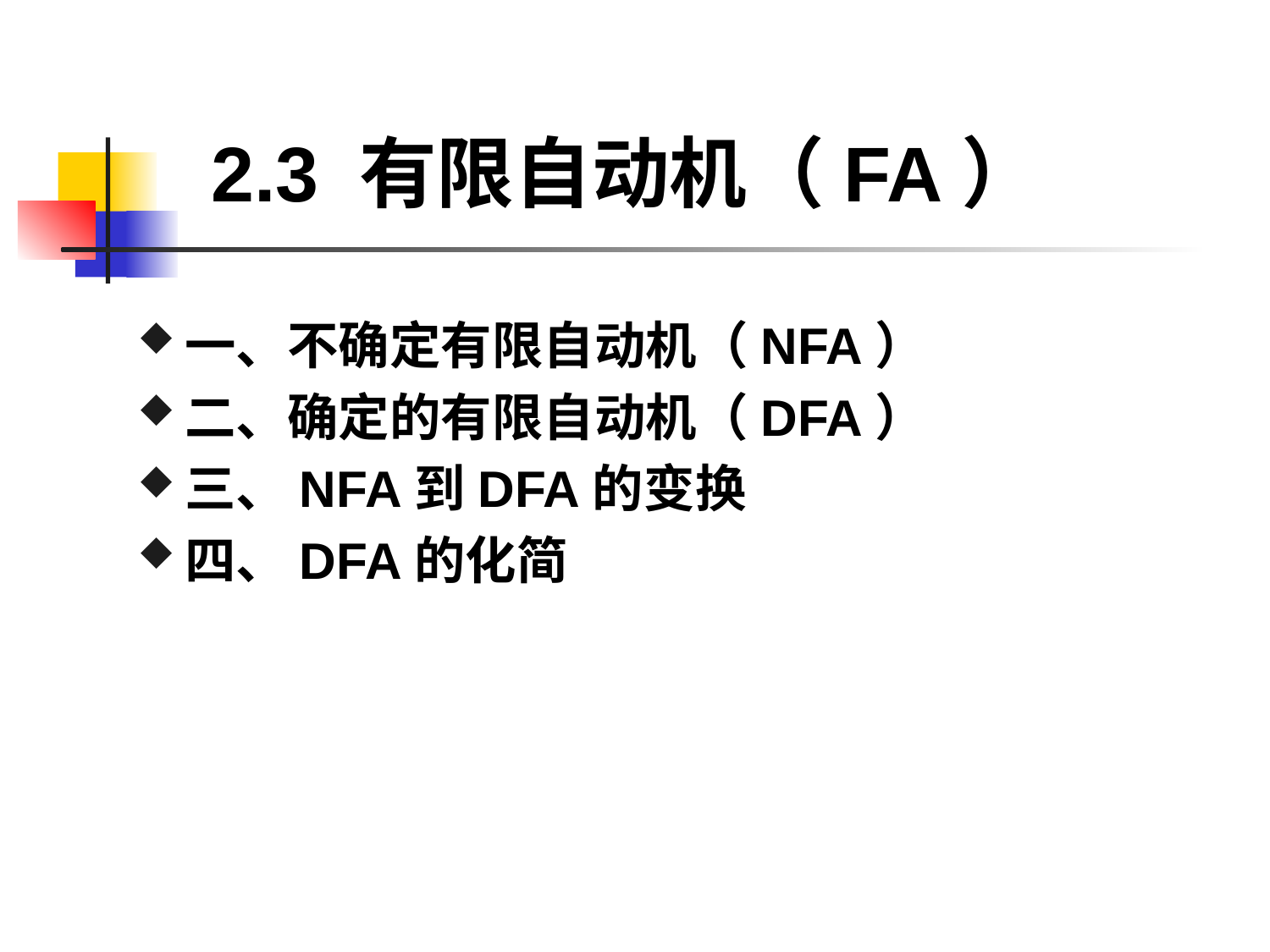

2.3 有限自动机（FA）
一、不确定有限自动机（NFA）
二、确定的有限自动机（DFA）
三、NFA到DFA的变换
四、DFA的化简